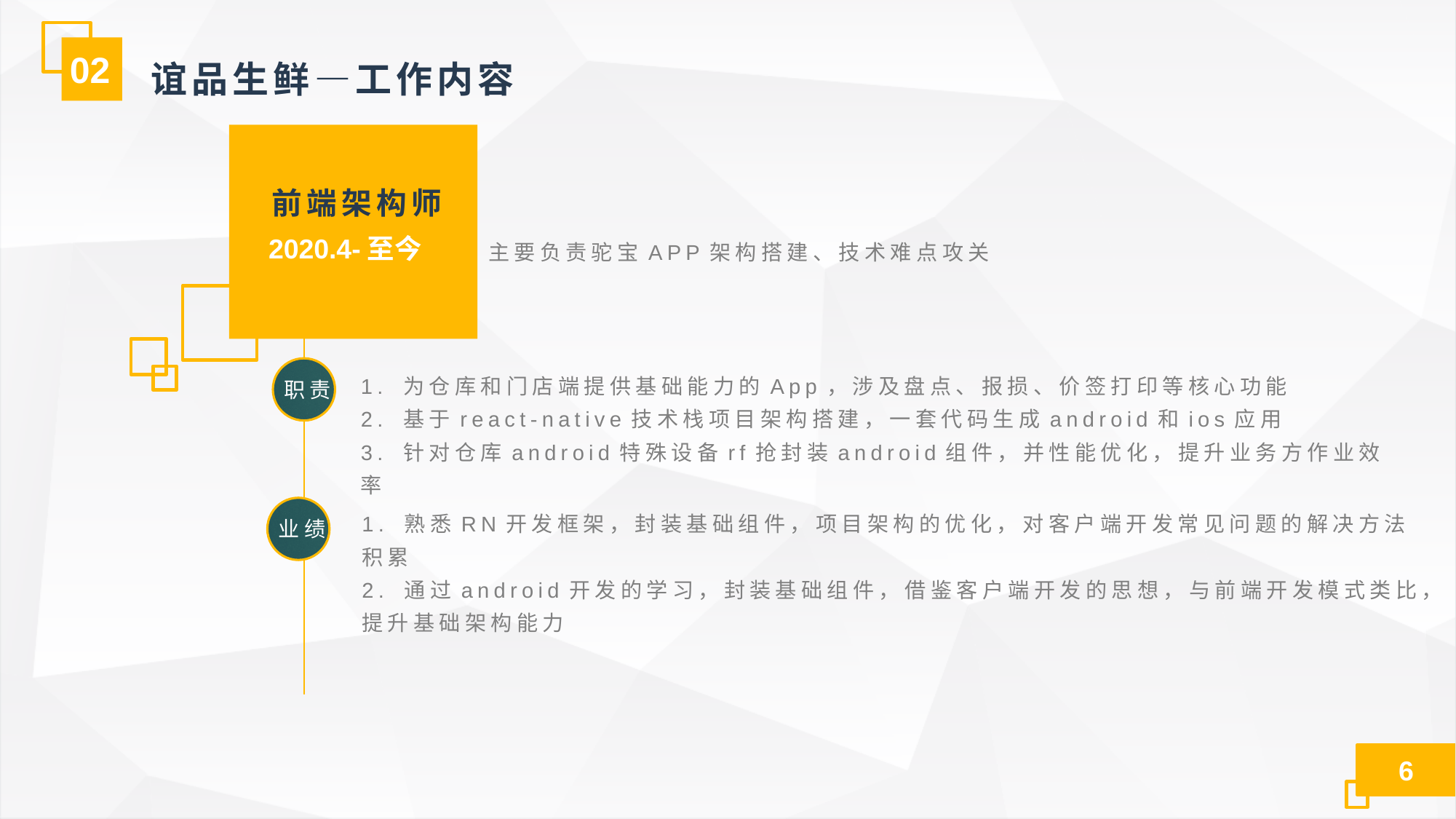

02
谊品生鲜—工作内容

前端架构师

主要负责驼宝APP架构搭建、技术难点攻关
2020.4-至今

职责
1. 为仓库和门店端提供基础能力的App，涉及盘点、报损、价签打印等核心功能
2. 基于react-native技术栈项目架构搭建，一套代码生成android和ios应用
3. 针对仓库android特殊设备rf抢封装android组件，并性能优化，提升业务方作业效率

业绩
1. 熟悉RN开发框架，封装基础组件，项目架构的优化，对客户端开发常见问题的解决方法积累
2. 通过android开发的学习，封装基础组件，借鉴客户端开发的思想，与前端开发模式类比，提升基础架构能力
6